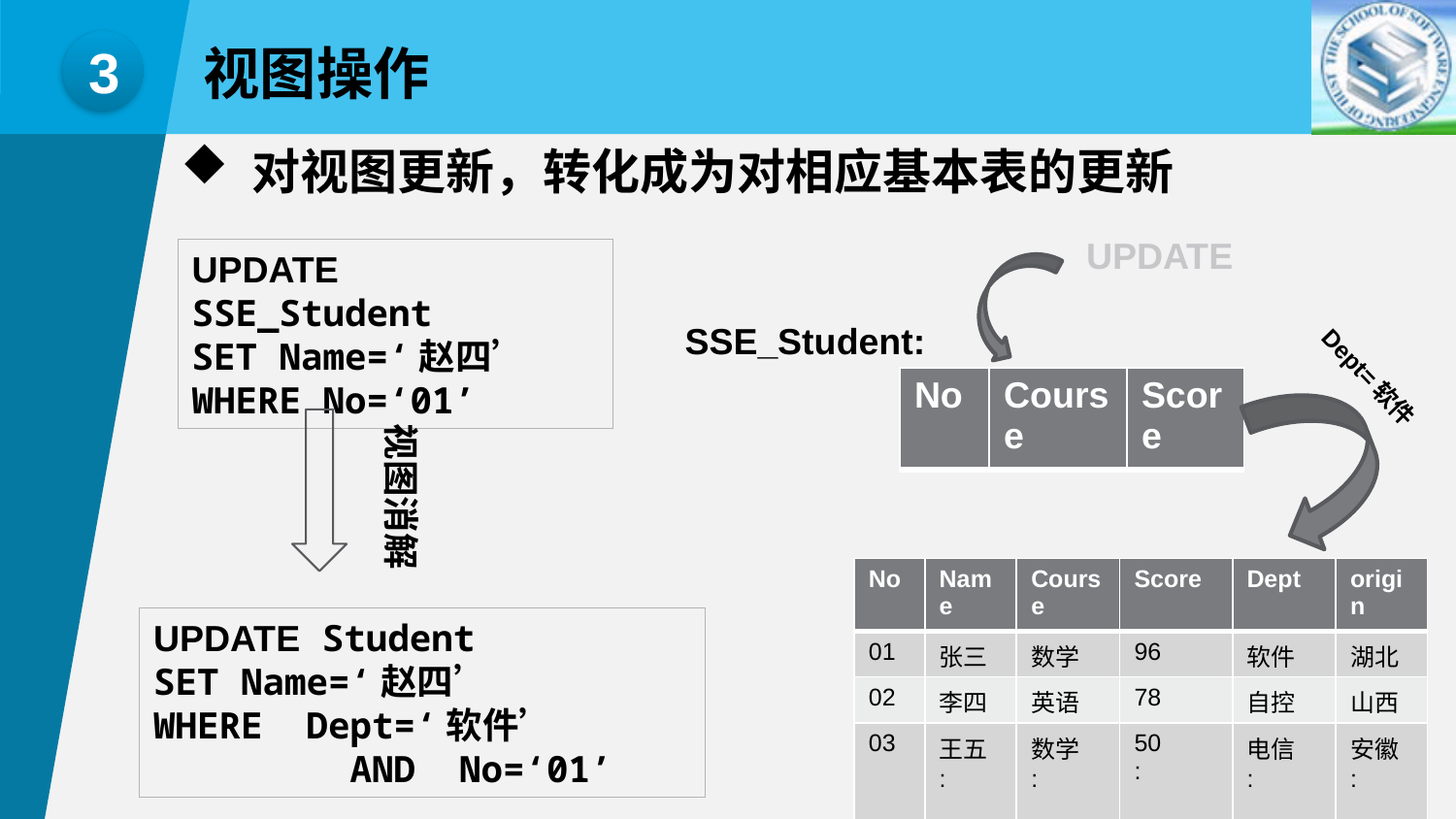

3
视图操作
 对视图更新，转化成为对相应基本表的更新
UPDATE

UPDATE  SSE_Student
SET Name=‘赵四’
WHERE No=‘01’
Dept=软件

SSE_Student:
| No | Course | Score |
| --- | --- | --- |

视图消解
| No | Name | Course | Score | Dept | origin |
| --- | --- | --- | --- | --- | --- |
| 01 | 张三 | 数学 | 96 | 软件 | 湖北 |
| 02 | 李四 | 英语 | 78 | 自控 | 山西 |
| 03 | 王五 : | 数学 : | 50 : | 电信 : | 安徽 : |
UPDATE Student
SET Name=‘赵四’
WHERE  Dept=‘软件’
         AND  No=‘01’